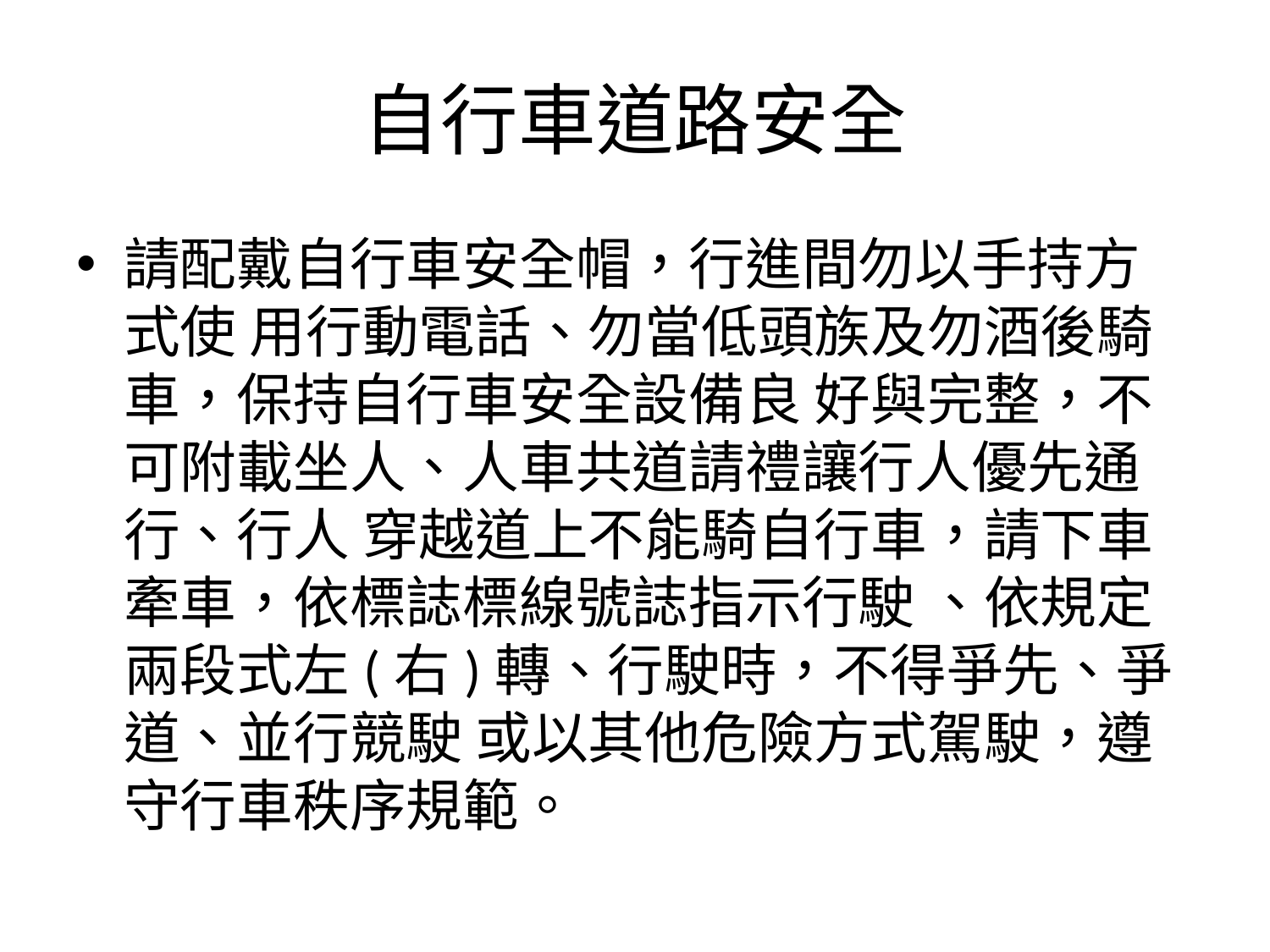

# 自行車道路安全
請配戴自行車安全帽，行進間勿以手持方式使 用行動電話、勿當低頭族及勿酒後騎車，保持自行車安全設備良 好與完整，不可附載坐人、人車共道請禮讓行人優先通行、行人 穿越道上不能騎自行車，請下車牽車，依標誌標線號誌指示行駛 、依規定兩段式左(右)轉、行駛時，不得爭先、爭道、並行競駛 或以其他危險方式駕駛，遵守行車秩序規範。